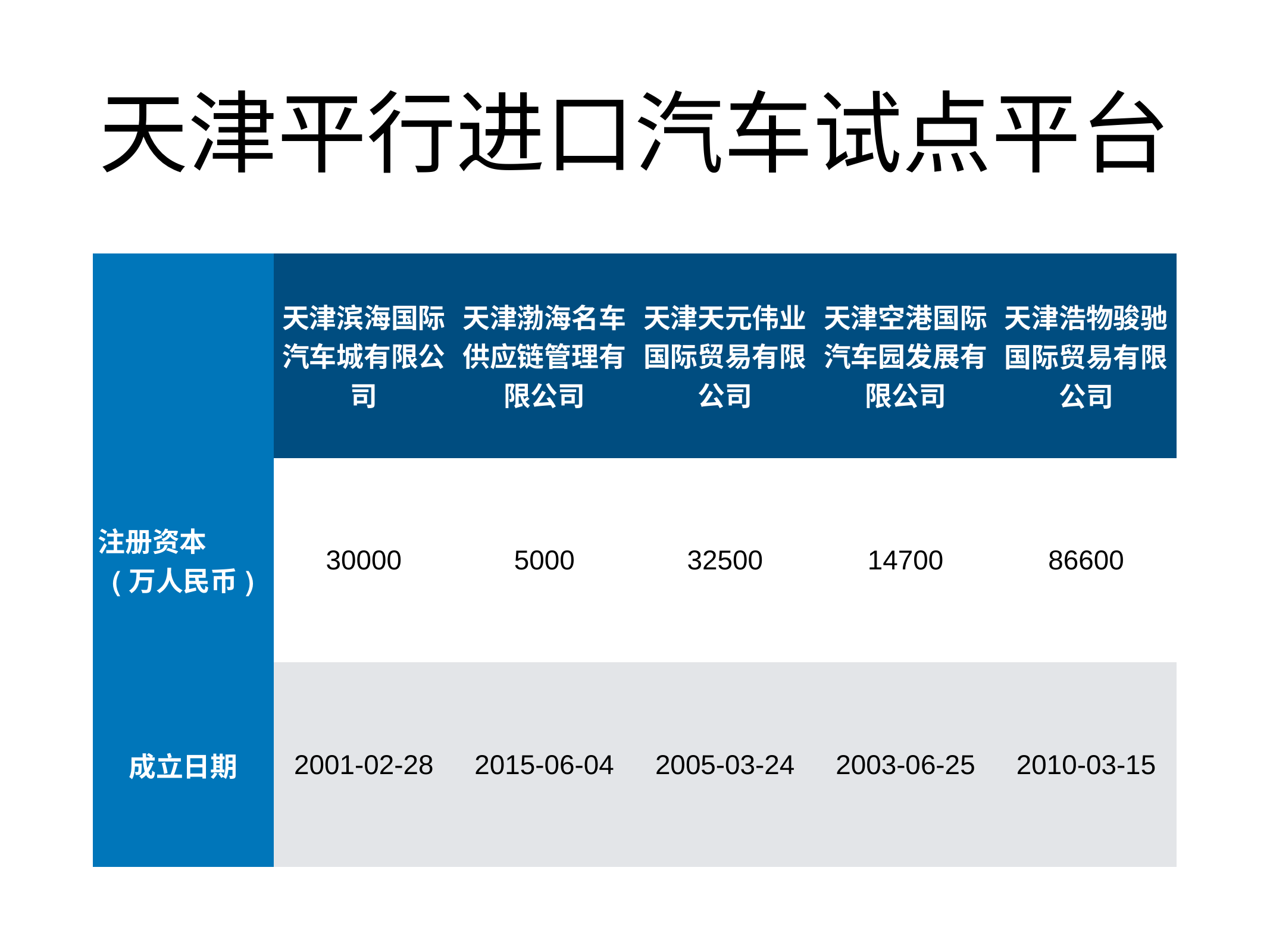

# 天津平行进口汽车试点平台
|  | 天津滨海国际汽车城有限公司 | 天津渤海名车供应链管理有限公司 | 天津天元伟业国际贸易有限公司 | 天津空港国际汽车园发展有限公司 | 天津浩物骏驰国际贸易有限公司 |
| --- | --- | --- | --- | --- | --- |
| 注册资本 (万人民币) | 30000 | 5000 | 32500 | 14700 | 86600 |
| 成立日期 | 2001-02-28 | 2015-06-04 | 2005-03-24 | 2003-06-25 | 2010-03-15 |